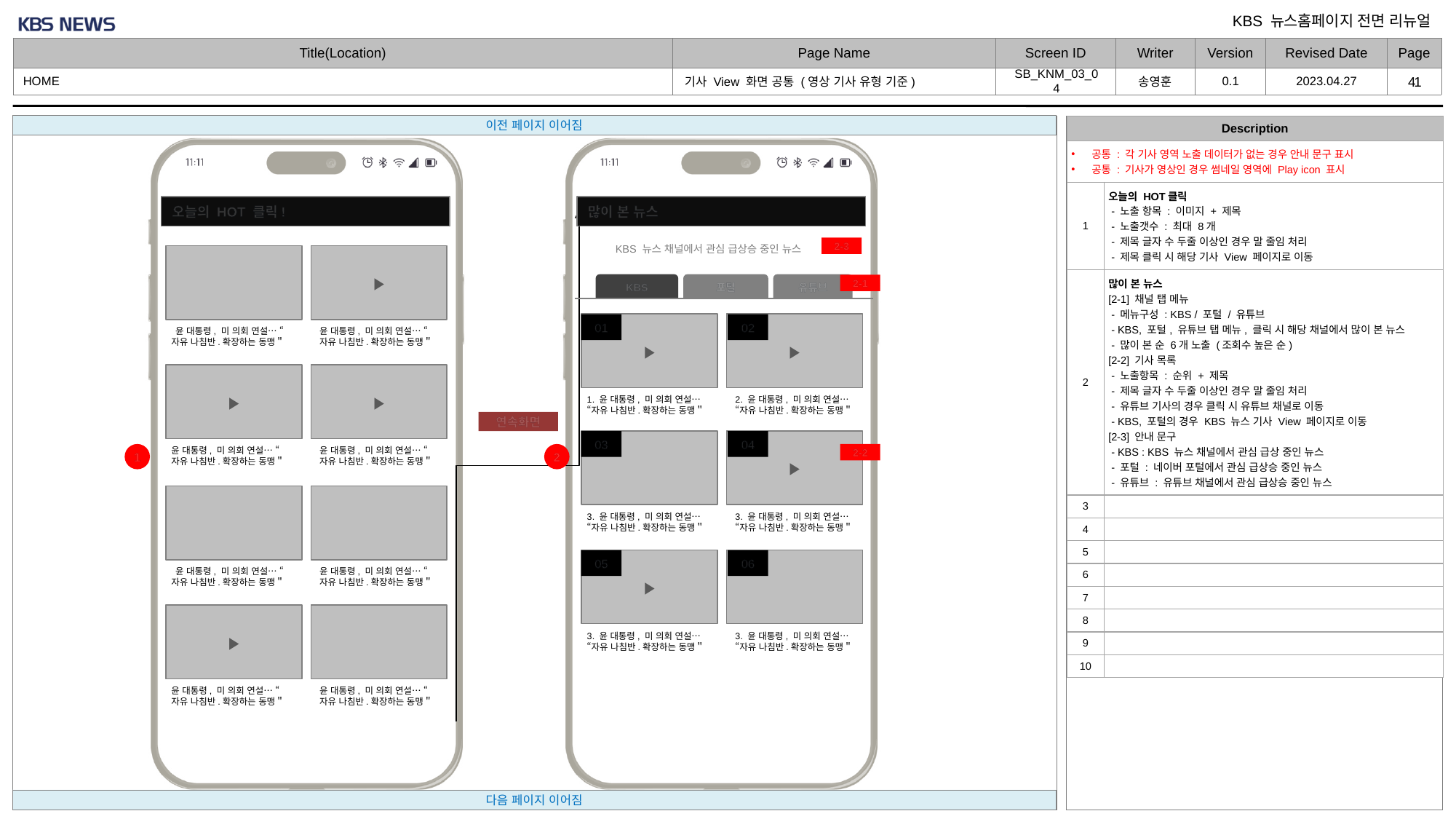

2023.04.27
0.1
HOME
SB_KNM_03_04
# 기사 View 화면 공통 (영상 기사 유형 기준)
| Description |  |
| --- | --- |
| 공통 : 각 기사 영역 노출 데이터가 없는 경우 안내 문구 표시 공통 : 기사가 영상인 경우 썸네일 영역에 Play icon 표시 |  |
| 1 | 오늘의 HOT클릭 - 노출 항목 : 이미지 + 제목 - 노출갯수 : 최대 8개 - 제목 글자 수 두줄 이상인 경우 말 줄임 처리 - 제목 클릭 시 해당 기사 View 페이지로 이동 |
| 2 | 많이 본 뉴스 [2-1] 채널 탭 메뉴 - 메뉴구성 : KBS / 포털 / 유튜브 - KBS, 포털, 유튜브 탭 메뉴, 클릭 시 해당 채널에서 많이 본 뉴스 - 많이 본 순 6개 노출 (조회수 높은 순) [2-2] 기사 목록 - 노출항목 : 순위 + 제목 - 제목 글자 수 두줄 이상인 경우 말 줄임 처리 - 유튜브 기사의 경우 클릭 시 유튜브 채널로 이동 - KBS, 포털의 경우 KBS 뉴스 기사 View 페이지로 이동 [2-3] 안내 문구 - KBS : KBS 뉴스 채널에서 관심 급상 중인 뉴스 - 포털 : 네이버 포털에서 관심 급상승 중인 뉴스 - 유튜브 : 유튜브 채널에서 관심 급상승 중인 뉴스 |
| 3 |  |
| 4 |  |
| 5 |  |
| 6 |  |
| 7 |  |
| 8 |  |
| 9 |  |
| 10 |  |
오늘의 HOT 클릭!
많이 본 뉴스
연속화면
KBS 뉴스 채널에서 관심 급상승 중인 뉴스
2-3

▶
KBS
포털
유튜브
2-1
▶
▶
01
02
 윤 대통령, 미 의회 연설… “자유 나침반.확장하는 동맹＂
윤 대통령, 미 의회 연설… “자유 나침반.확장하는 동맹＂
▶
▶
1. 윤 대통령, 미 의회 연설… “자유 나침반.확장하는 동맹＂
2. 윤 대통령, 미 의회 연설… “자유 나침반.확장하는 동맹＂

▶
03
04
윤 대통령, 미 의회 연설… “자유 나침반.확장하는 동맹＂
윤 대통령, 미 의회 연설… “자유 나침반.확장하는 동맹＂
2-2
1
2

3. 윤 대통령, 미 의회 연설… “자유 나침반.확장하는 동맹＂
3. 윤 대통령, 미 의회 연설… “자유 나침반.확장하는 동맹＂
▶

05
06
 윤 대통령, 미 의회 연설… “자유 나침반.확장하는 동맹＂
윤 대통령, 미 의회 연설… “자유 나침반.확장하는 동맹＂
▶

3. 윤 대통령, 미 의회 연설… “자유 나침반.확장하는 동맹＂
3. 윤 대통령, 미 의회 연설… “자유 나침반.확장하는 동맹＂
윤 대통령, 미 의회 연설… “자유 나침반.확장하는 동맹＂
윤 대통령, 미 의회 연설… “자유 나침반.확장하는 동맹＂